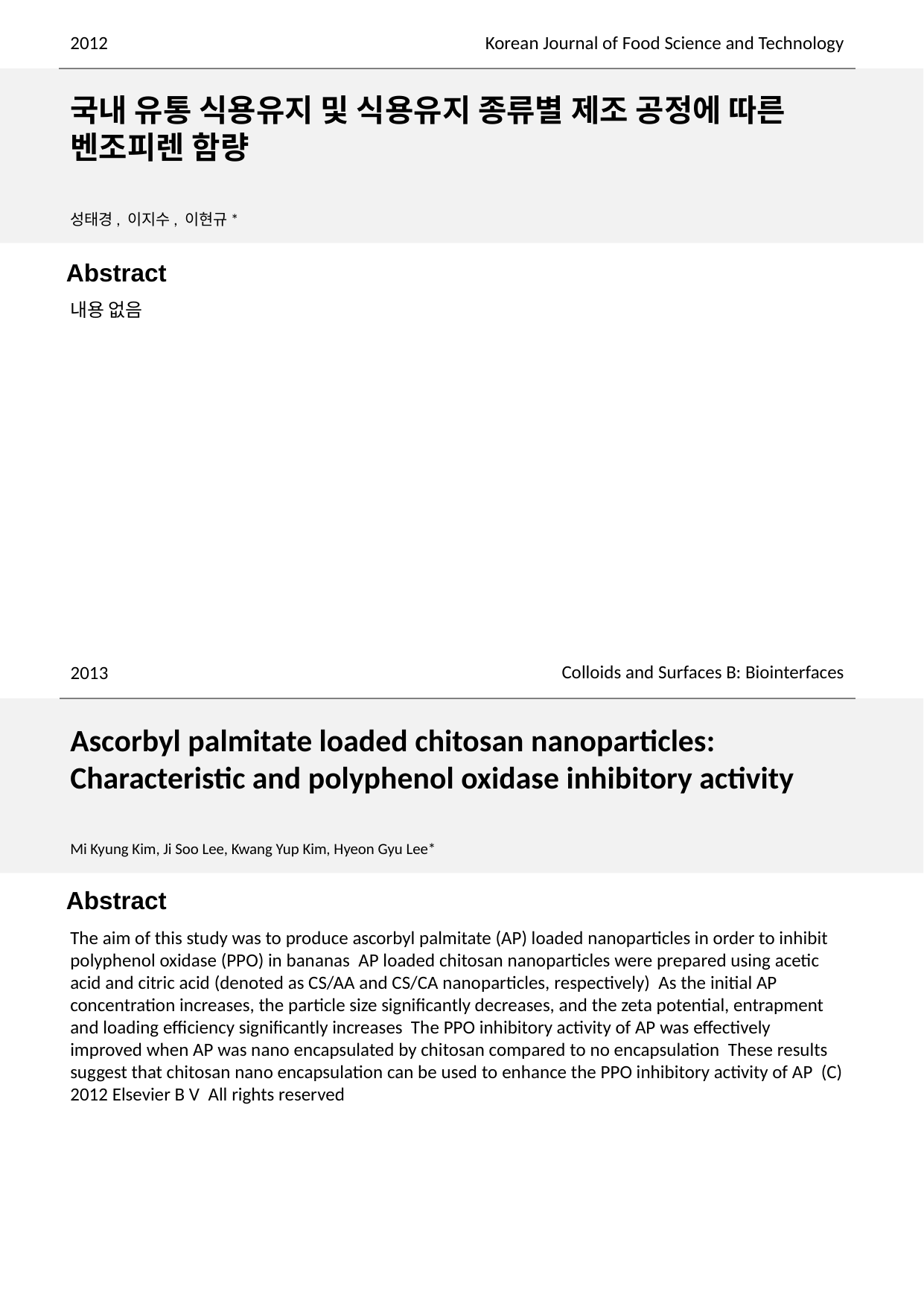

2012
Korean Journal of Food Science and Technology
국내 유통 식용유지 및 식용유지 종류별 제조 공정에 따른 벤조피렌 함량
성태경, 이지수, 이현규*
내용 없음
Colloids and Surfaces B: Biointerfaces
2013
Ascorbyl palmitate loaded chitosan nanoparticles: Characteristic and polyphenol oxidase inhibitory activity
Mi Kyung Kim, Ji Soo Lee, Kwang Yup Kim, Hyeon Gyu Lee*
The aim of this study was to produce ascorbyl palmitate (AP) loaded nanoparticles in order to inhibit polyphenol oxidase (PPO) in bananas  AP loaded chitosan nanoparticles were prepared using acetic acid and citric acid (denoted as CS/AA and CS/CA nanoparticles, respectively)  As the initial AP concentration increases, the particle size significantly decreases, and the zeta potential, entrapment and loading efficiency significantly increases  The PPO inhibitory activity of AP was effectively improved when AP was nano encapsulated by chitosan compared to no encapsulation  These results suggest that chitosan nano encapsulation can be used to enhance the PPO inhibitory activity of AP  (C) 2012 Elsevier B V  All rights reserved